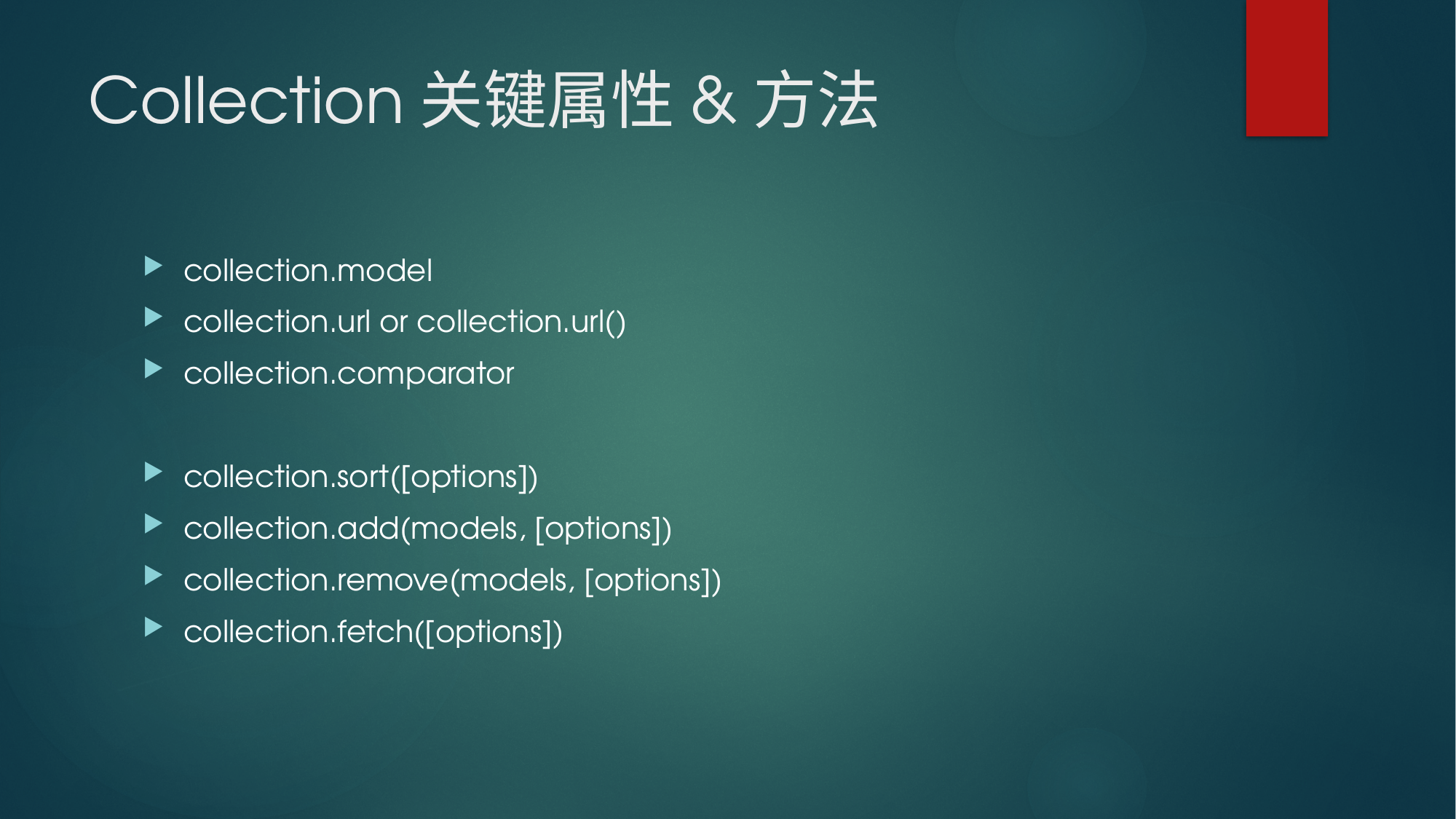

# Collection关键属性&方法
collection.model
collection.url or collection.url()
collection.comparator

collection.sort([options])
collection.add(models, [options])
collection.remove(models, [options])
collection.fetch([options])